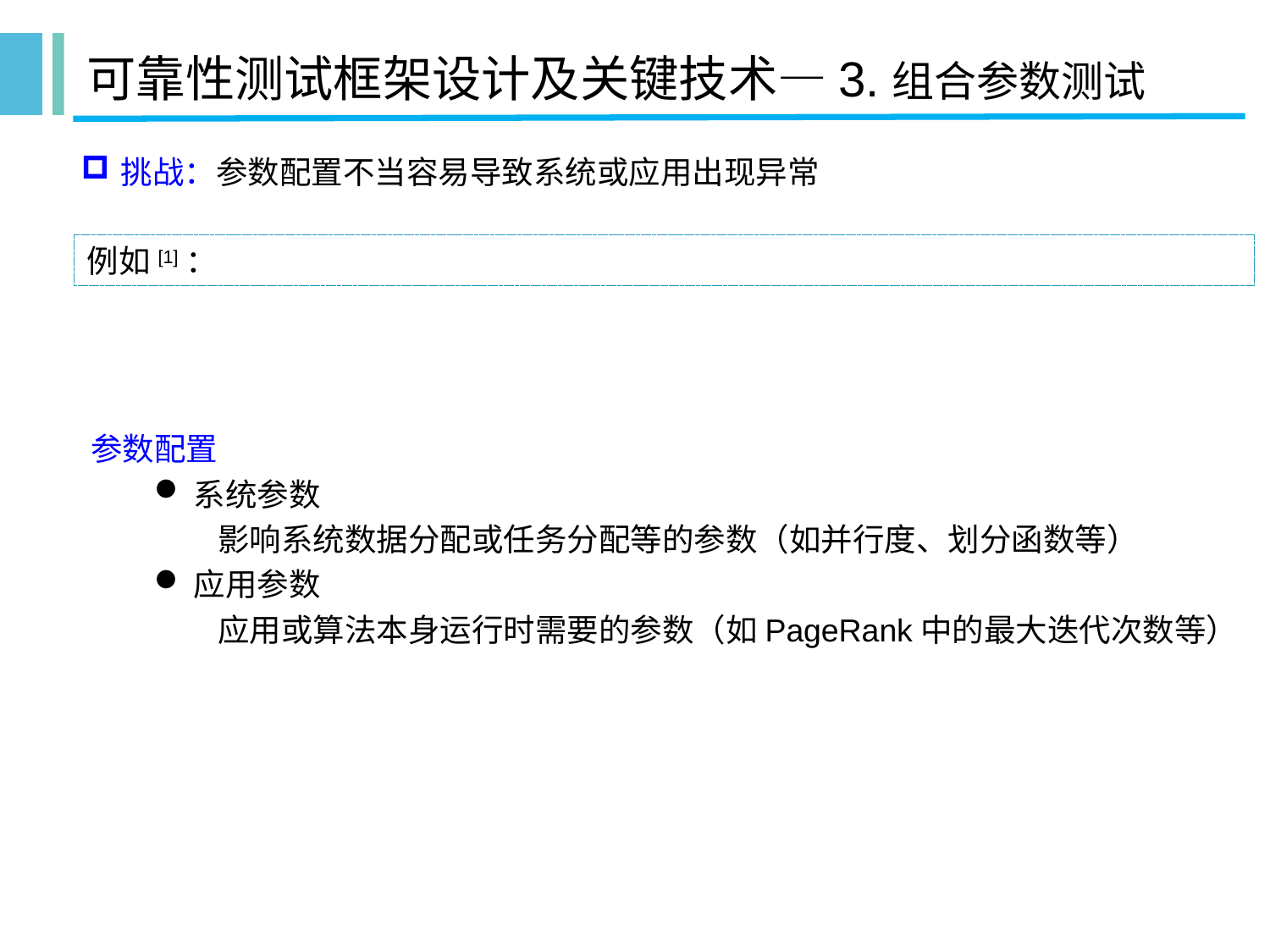

# 可靠性测试框架设计及关键技术—3.组合参数测试
挑战：参数配置不当容易导致系统或应用出现异常
例如[1]：
参数配置
系统参数
影响系统数据分配或任务分配等的参数（如并行度、划分函数等）
应用参数
应用或算法本身运行时需要的参数（如PageRank中的最大迭代次数等）